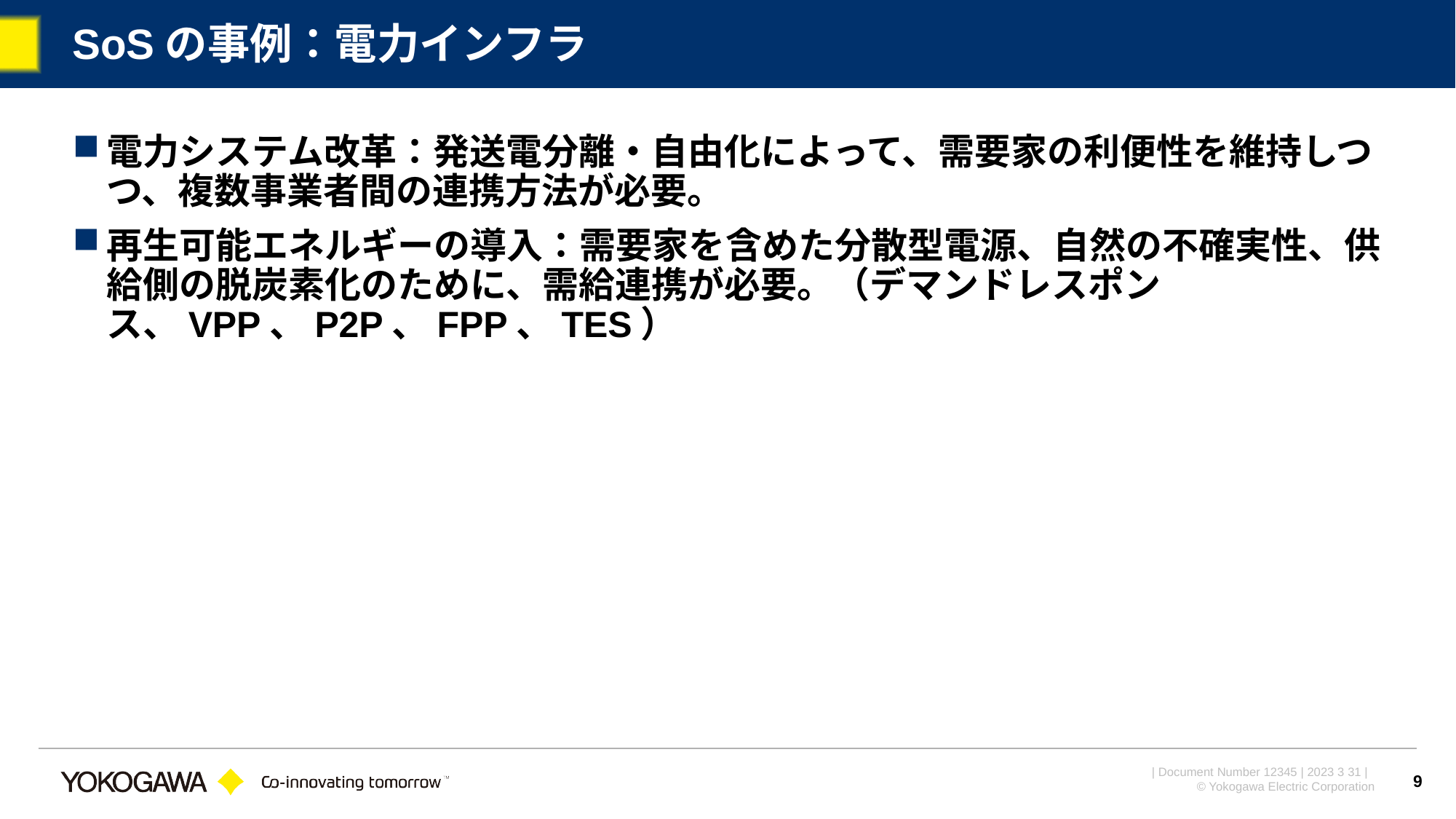

# SoSの事例：電力インフラ
電力システム改革：発送電分離・自由化によって、需要家の利便性を維持しつつ、複数事業者間の連携方法が必要。
再生可能エネルギーの導入：需要家を含めた分散型電源、自然の不確実性、供給側の脱炭素化のために、需給連携が必要。（デマンドレスポンス、VPP、P2P、FPP、TES）

9